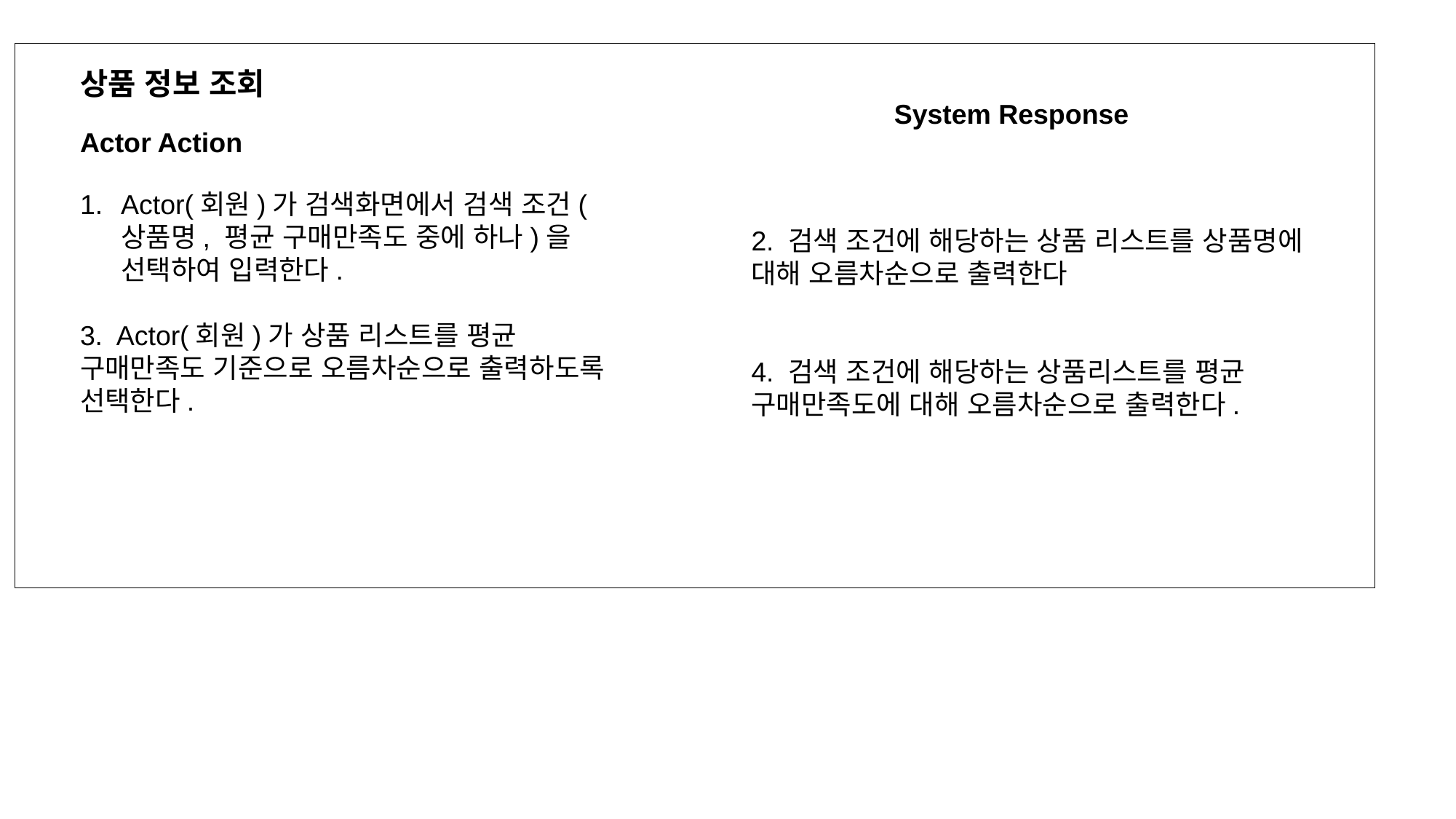

상품 정보 조회
System Response
Actor Action
Actor(회원)가 검색화면에서 검색 조건(상품명, 평균 구매만족도 중에 하나)을 선택하여 입력한다.

3.  Actor(회원)가 상품 리스트를 평균 구매만족도 기준으로 오름차순으로 출력하도록 선택한다.

2. 검색 조건에 해당하는 상품 리스트를 상품명에 대해 오름차순으로 출력한다

4. 검색 조건에 해당하는 상품리스트를 평균 구매만족도에 대해 오름차순으로 출력한다.